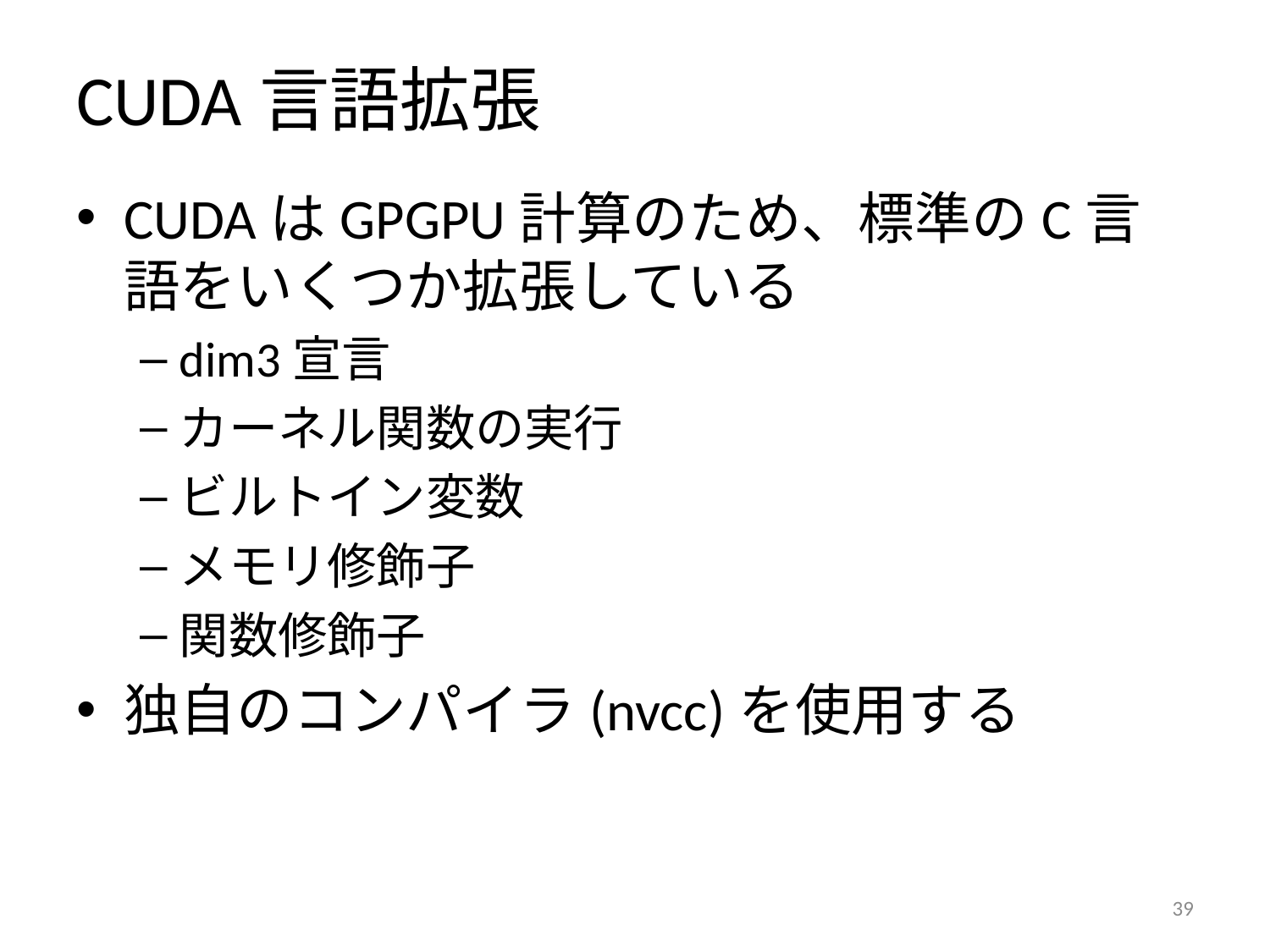

# CUDA言語拡張
CUDAはGPGPU計算のため、標準のC言語をいくつか拡張している
dim3宣言
カーネル関数の実行
ビルトイン変数
メモリ修飾子
関数修飾子
独自のコンパイラ(nvcc)を使用する

39